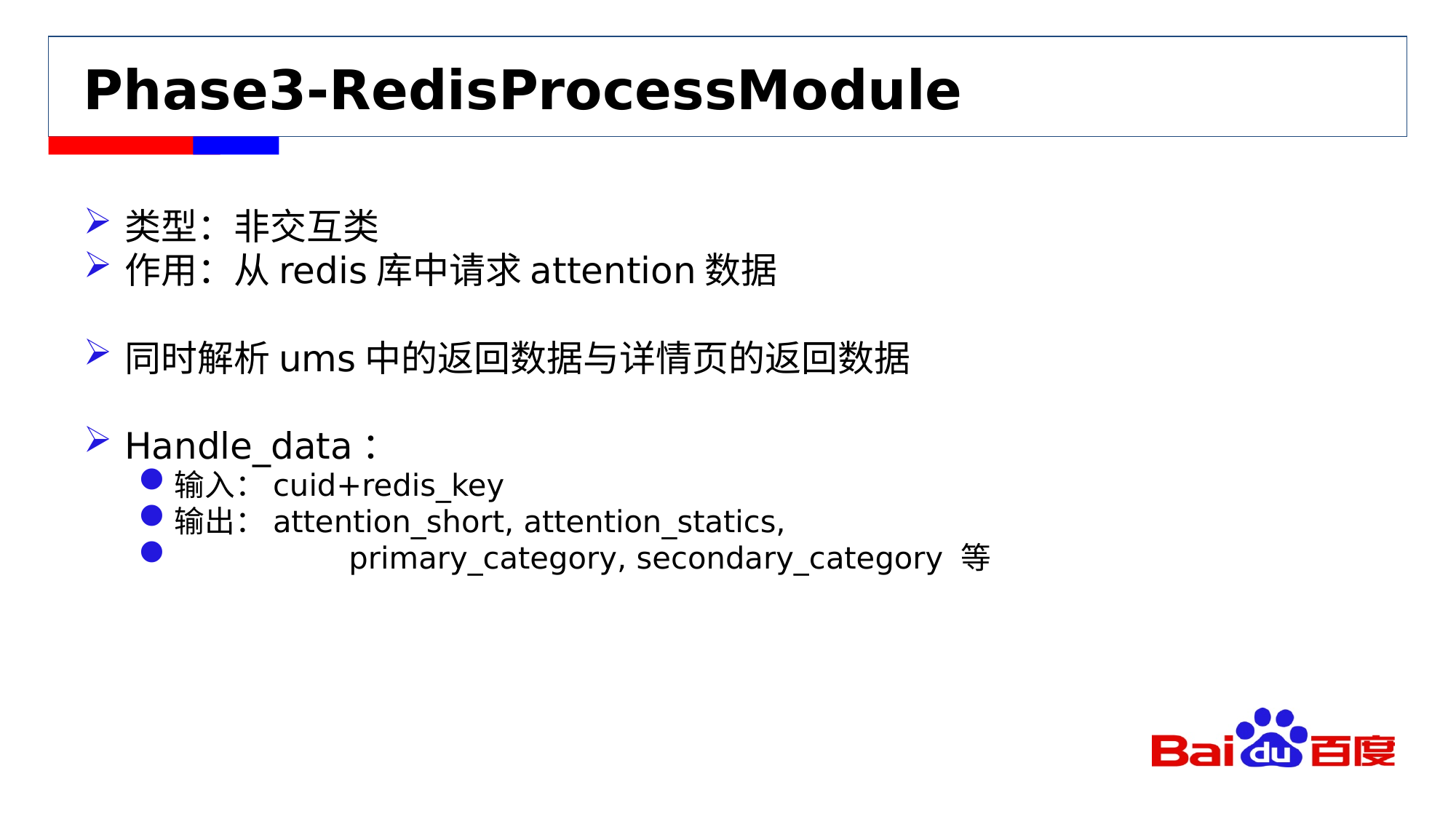

# Phase3-RedisProcessModule
类型：非交互类
作用：从redis库中请求attention数据

同时解析ums中的返回数据与详情页的返回数据

Handle_data：
输入：cuid+redis_key
输出：attention_short, attention_statics,
	       primary_category, secondary_category 等